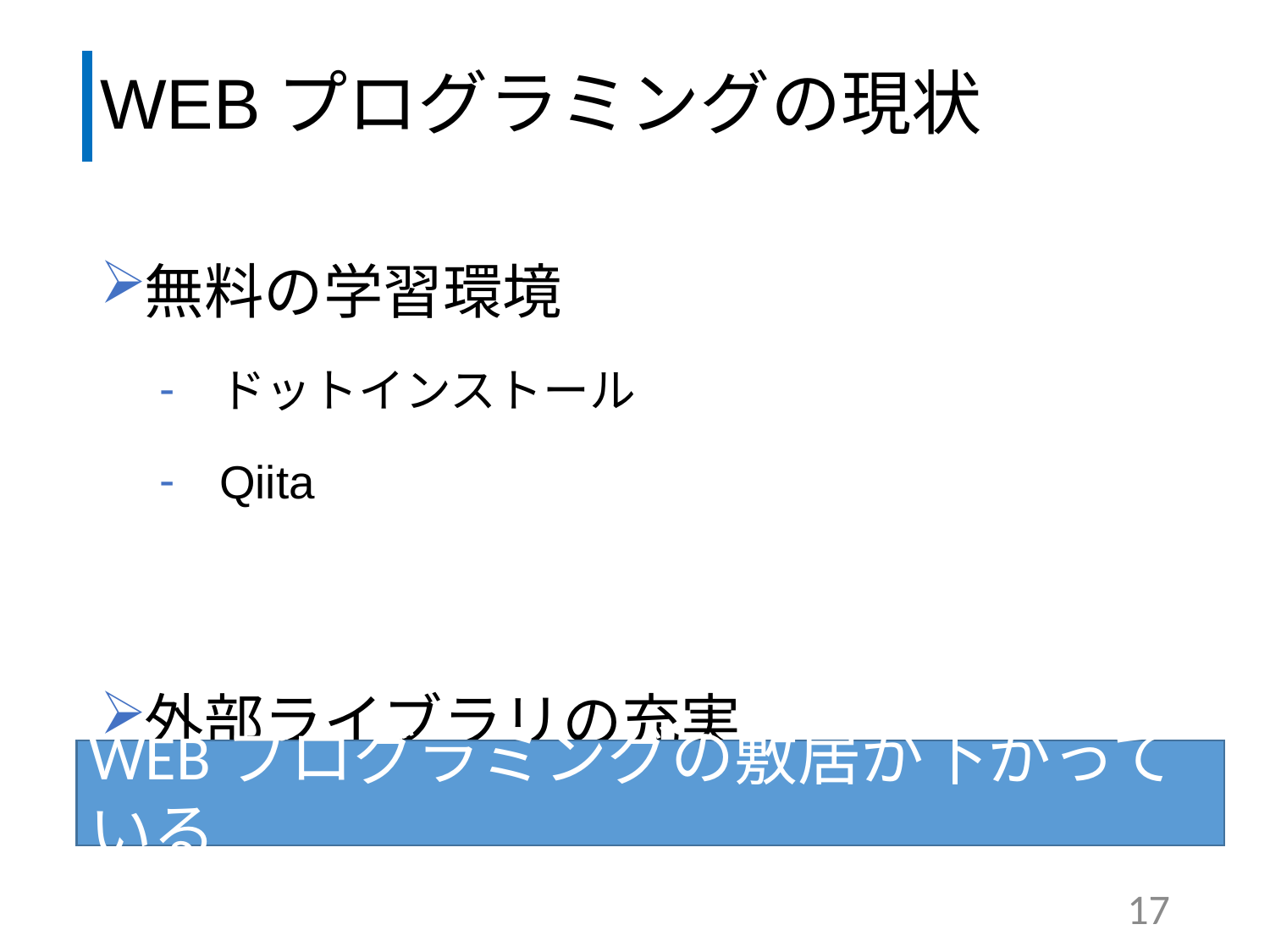

# WEBプログラミングの現状
無料の学習環境
ドットインストール
Qiita

外部ライブラリの充実
各種フレームワークなど

WEBプログラミングの敷居が下がっている
17